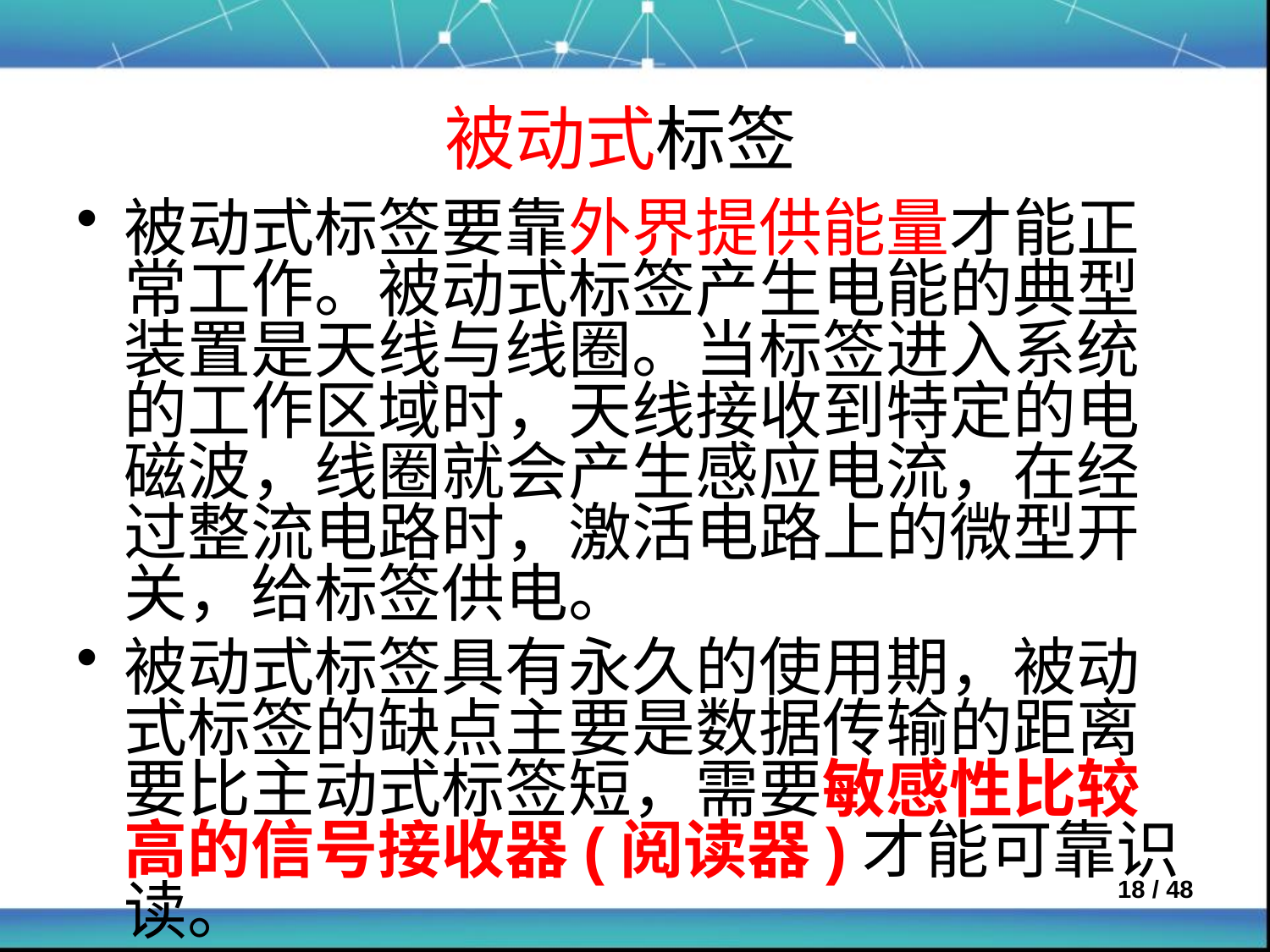

# 被动式标签
被动式标签要靠外界提供能量才能正常工作。被动式标签产生电能的典型装置是天线与线圈。当标签进入系统的工作区域时，天线接收到特定的电磁波，线圈就会产生感应电流，在经过整流电路时，激活电路上的微型开关，给标签供电。
被动式标签具有永久的使用期，被动式标签的缺点主要是数据传输的距离要比主动式标签短，需要敏感性比较高的信号接收器(阅读器)才能可靠识读。
18 / 48